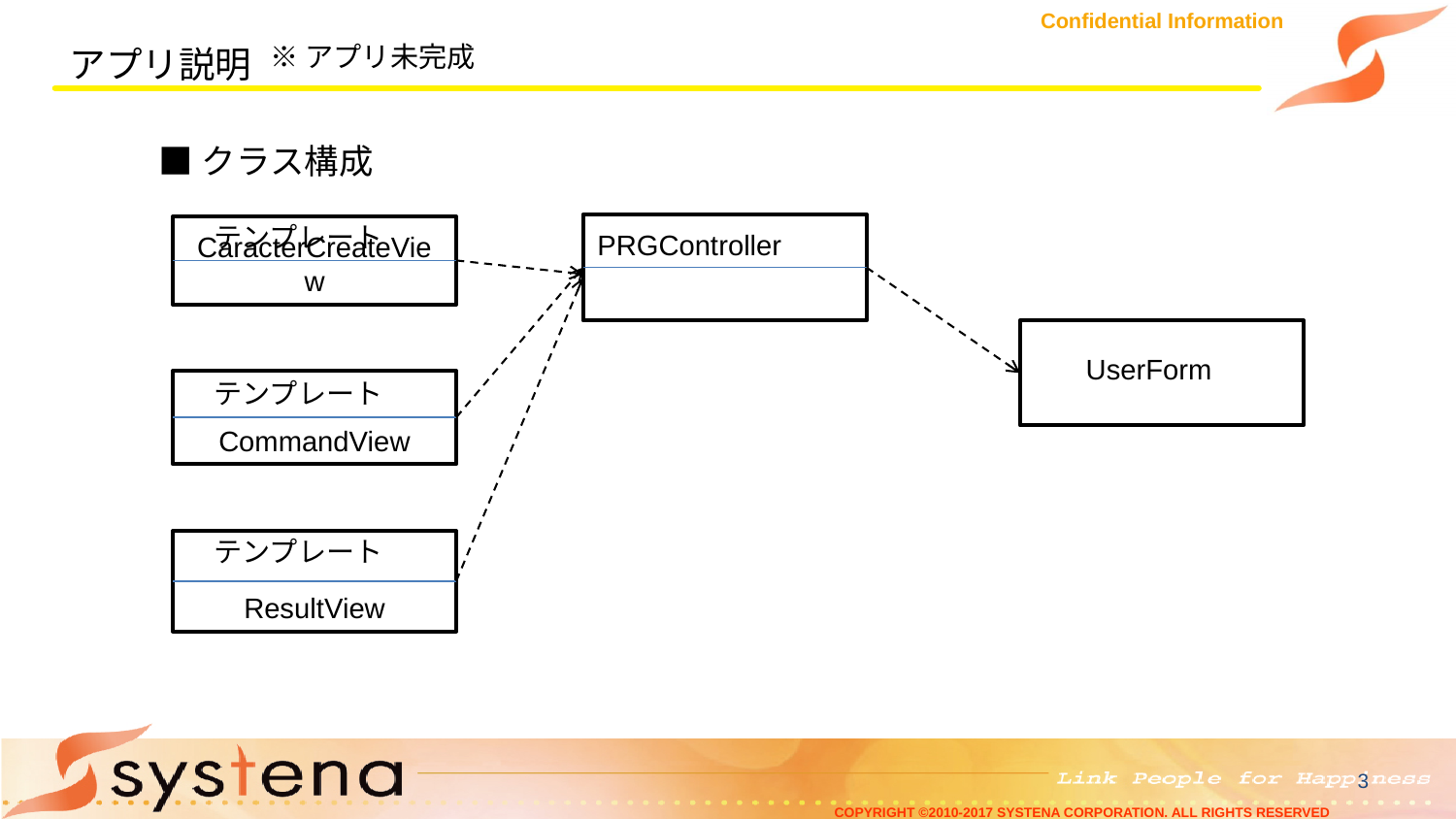

# アプリ説明
※アプリ未完成

■クラス構成

テンプレート

CaracterCreateView
PRGController

UserForm
テンプレート
CommandView
テンプレート
ResultView
3